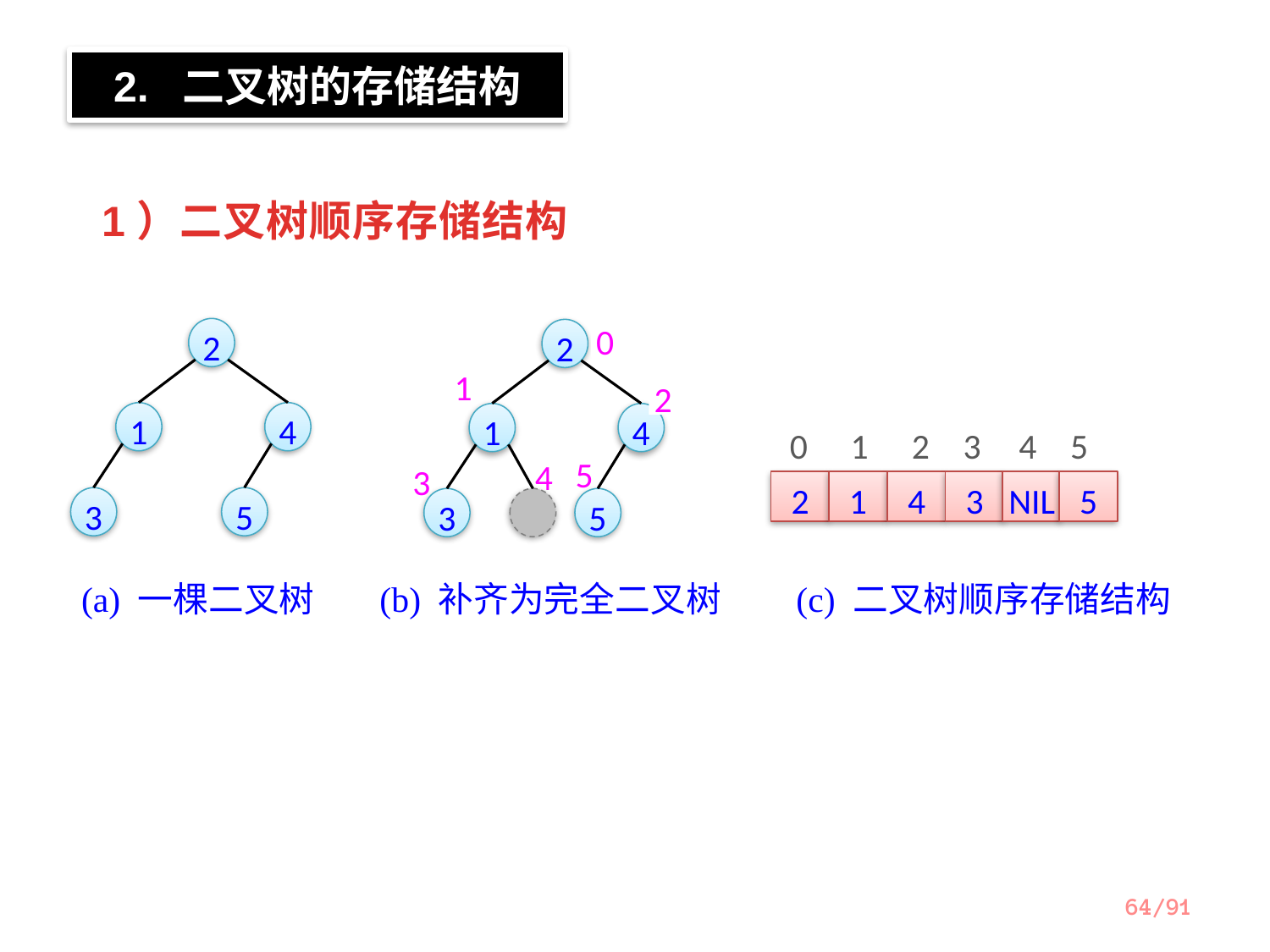

2.  二叉树的存储结构
1）二叉树顺序存储结构
2

1
4

3
5
(a) 一棵二叉树
2
0

1
2
1
4

5
4
3
3

5
(b) 补齐为完全二叉树
0
1
2
3
4
5
2
1
4
3
NIL
5
(c) 二叉树顺序存储结构
64/91